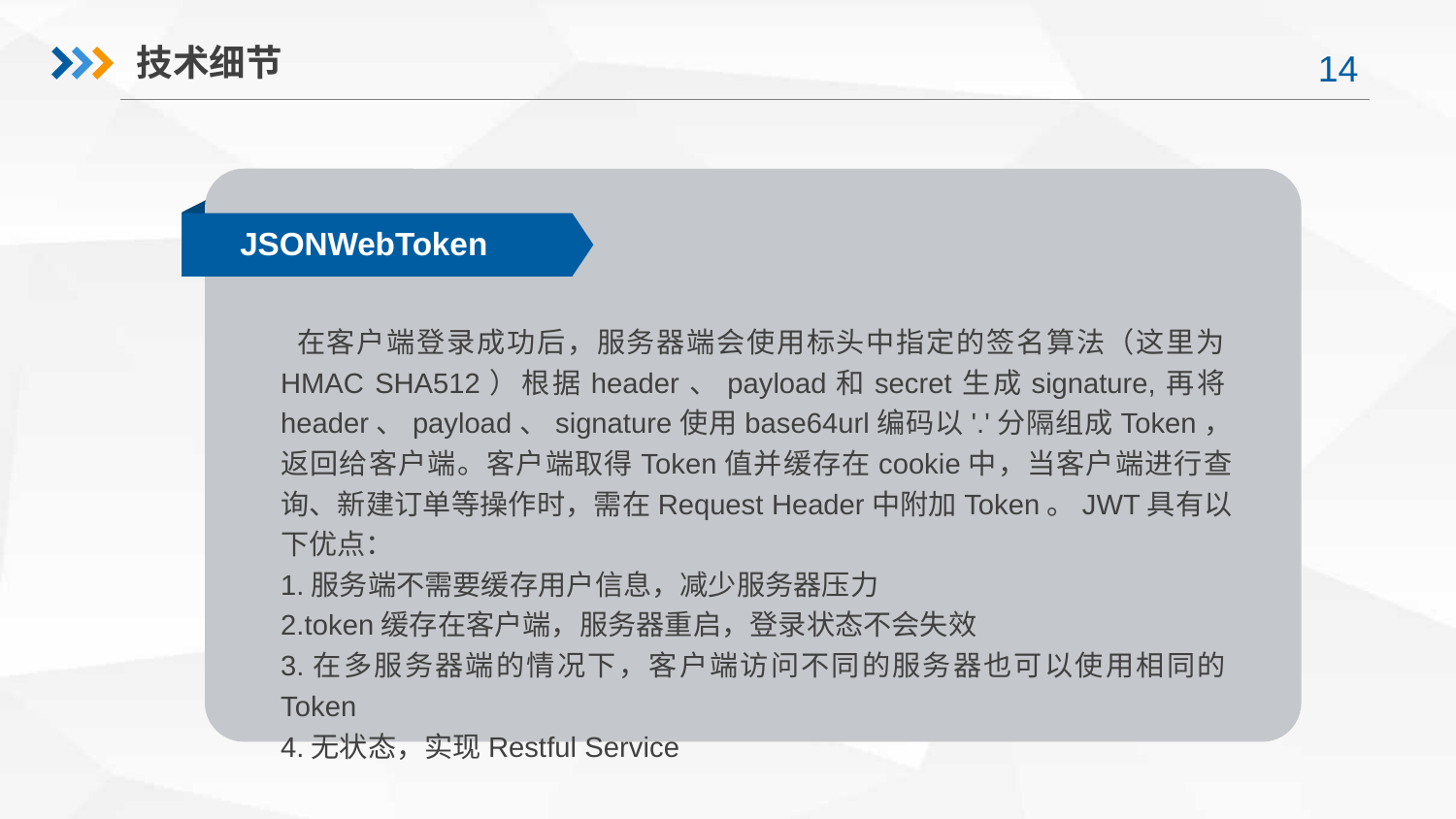

技术细节

JSONWebToken
 在客户端登录成功后，服务器端会使用标头中指定的签名算法（这里为HMAC SHA512）根据header、payload和secret生成signature,再将header、payload、signature使用base64url编码以'.'分隔组成Token，返回给客户端。客户端取得Token值并缓存在cookie中，当客户端进行查询、新建订单等操作时，需在Request Header中附加Token。JWT具有以下优点：
1.服务端不需要缓存用户信息，减少服务器压力
2.token缓存在客户端，服务器重启，登录状态不会失效
3.在多服务器端的情况下，客户端访问不同的服务器也可以使用相同的Token
4.无状态，实现Restful Service